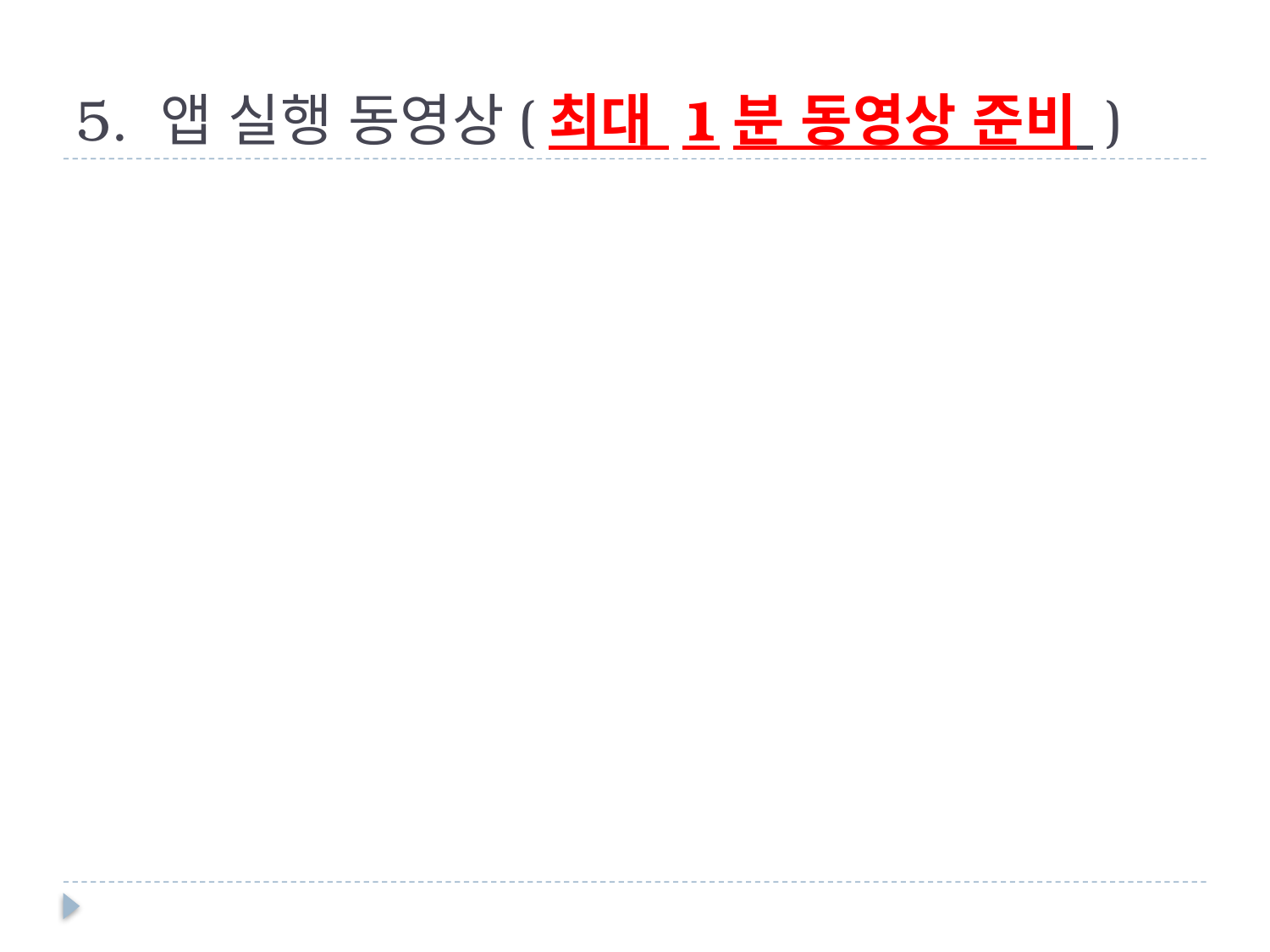

# 5. 앱 실행 동영상(최대 1분 동영상 준비 )